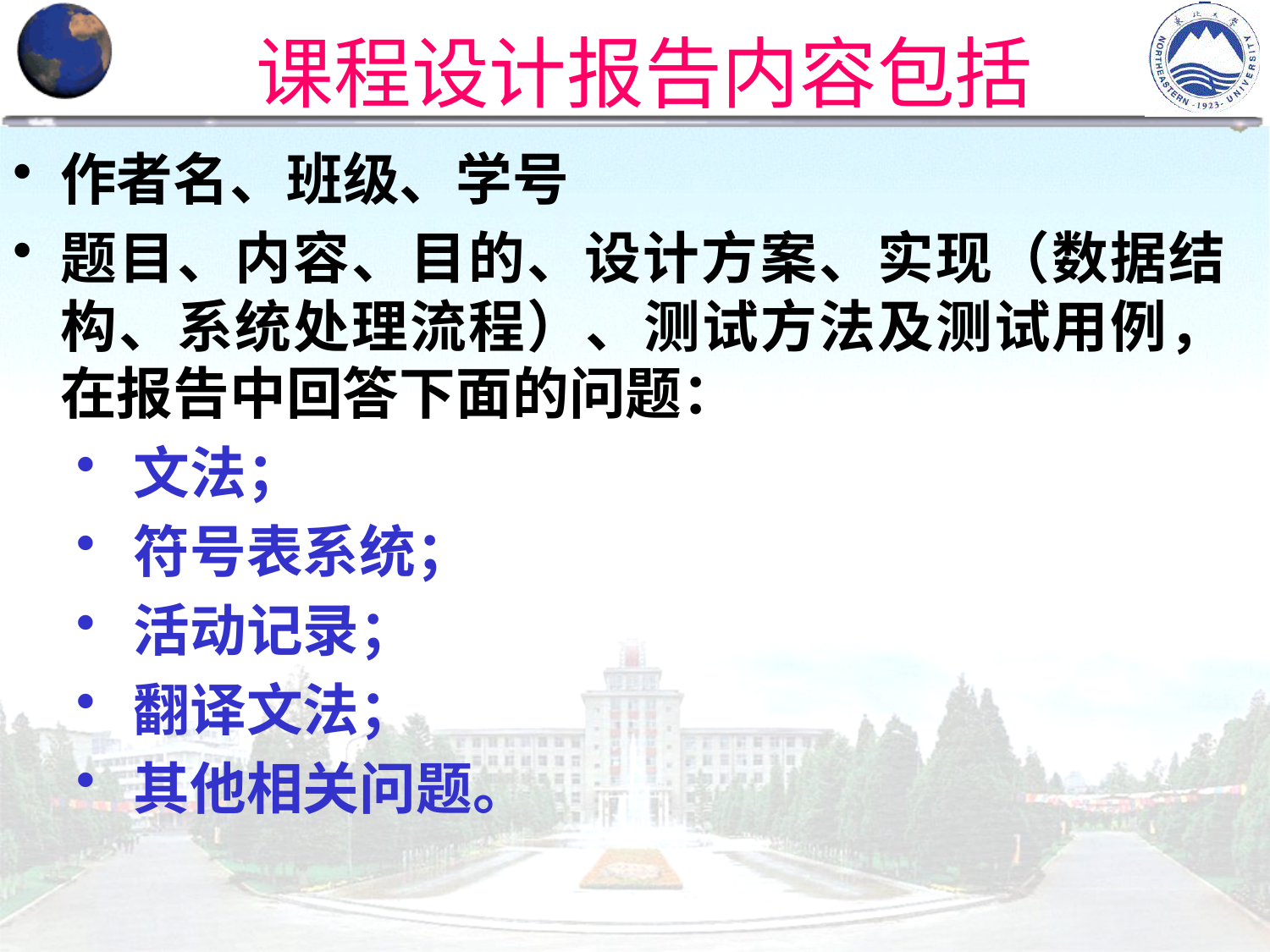

课程设计报告内容包括
作者名、班级、学号
题目、内容、目的、设计方案、实现（数据结构、系统处理流程）、测试方法及测试用例，在报告中回答下面的问题：
文法；
符号表系统；
活动记录；
翻译文法；
其他相关问题。